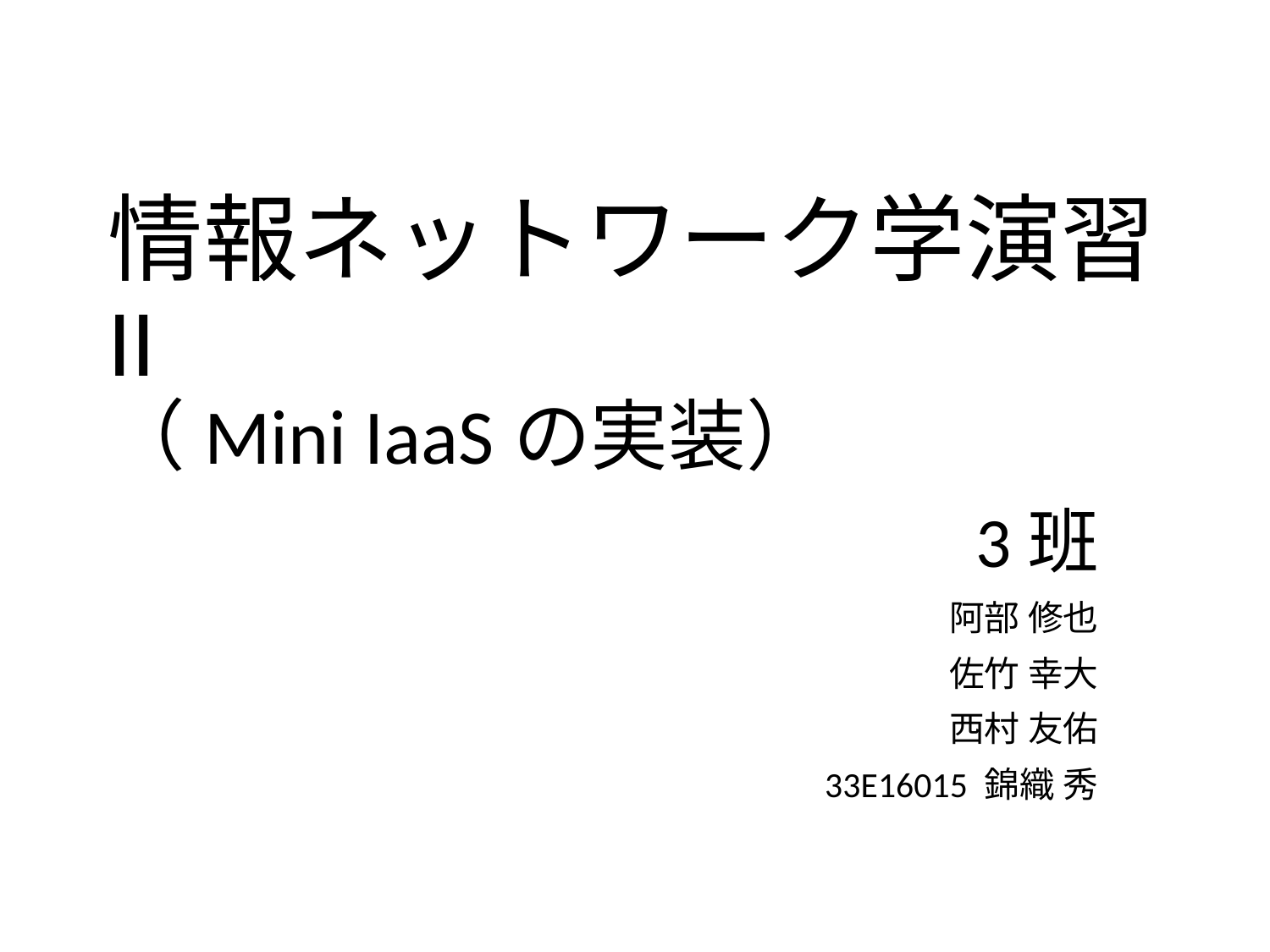

# 情報ネットワーク学演習 II （Mini IaaSの実装）
3班
阿部 修也
佐竹 幸大
西村 友佑
 33E16015 錦織 秀